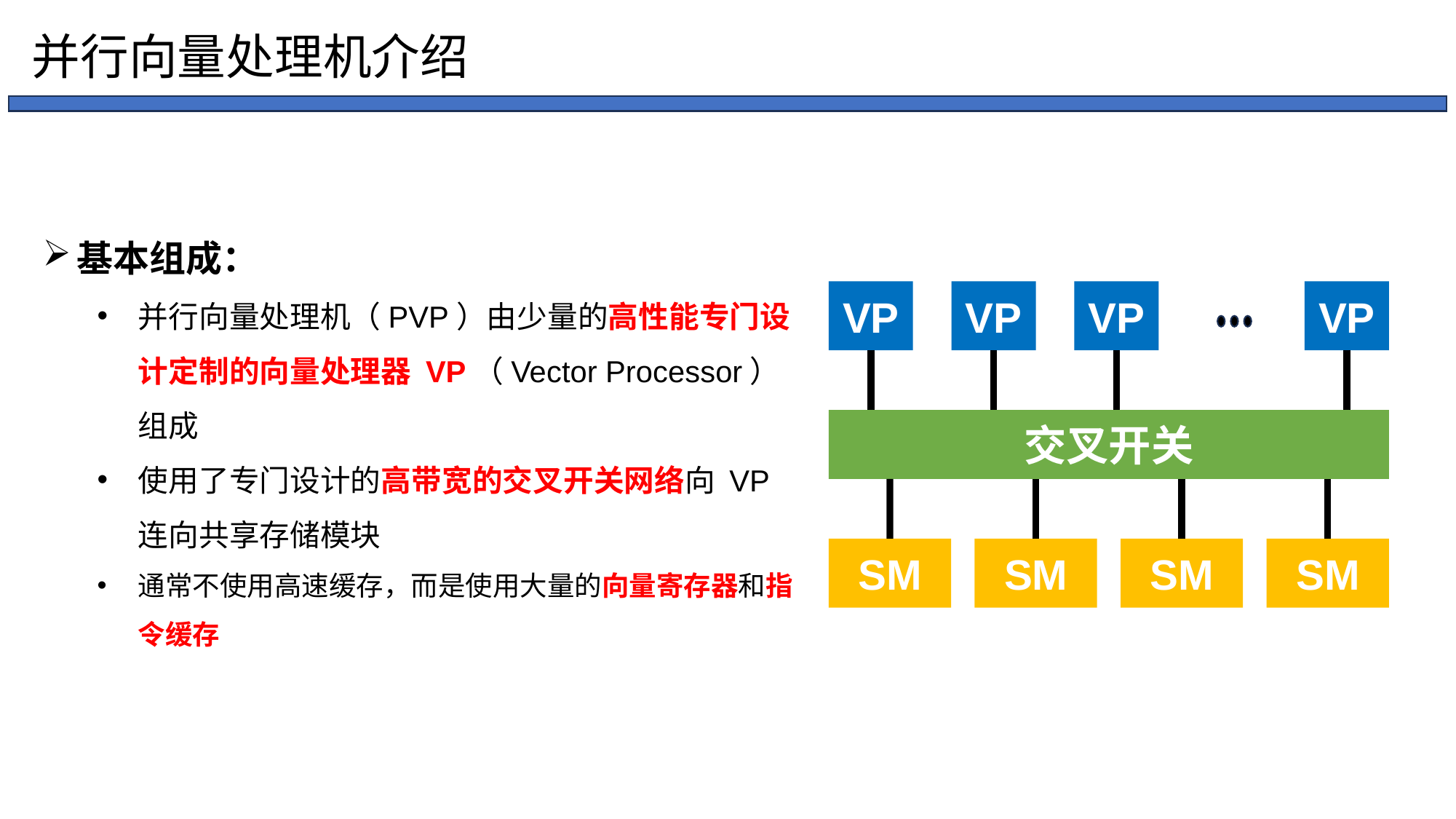

并行向量处理机介绍

基本组成：
并行向量处理机（PVP）由少量的高性能专门设计定制的向量处理器 VP（Vector Processor）组成
使用了专门设计的高带宽的交叉开关网络向 VP 连向共享存储模块
通常不使用高速缓存，而是使用大量的向量寄存器和指令缓存

VP
VP
VP
VP

交叉开关
SM
SM
SM
SM